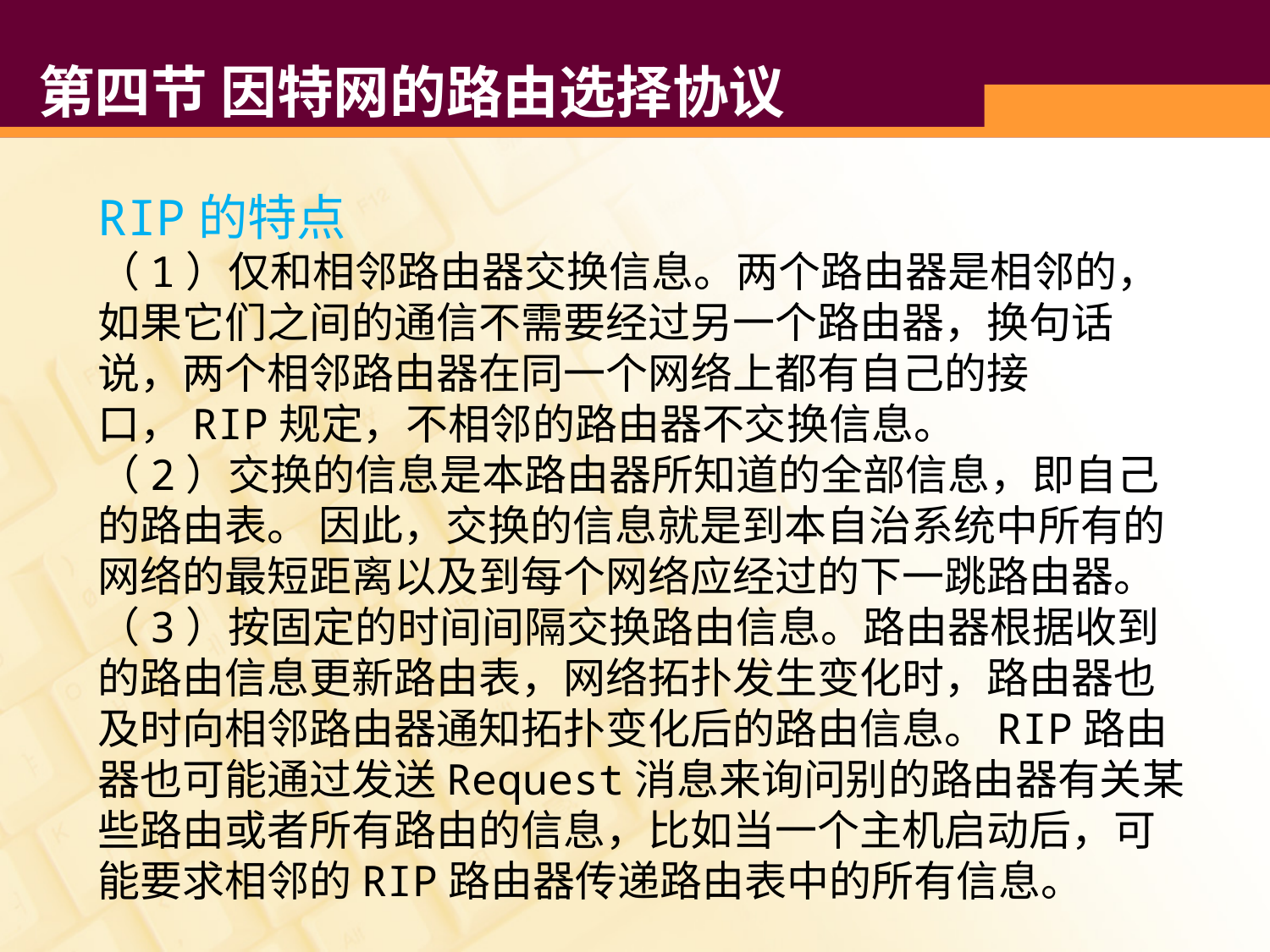

# 第四节 因特网的路由选择协议
RIP的特点
（1）仅和相邻路由器交换信息。两个路由器是相邻的，如果它们之间的通信不需要经过另一个路由器，换句话说，两个相邻路由器在同一个网络上都有自己的接口，RIP规定，不相邻的路由器不交换信息。
（2）交换的信息是本路由器所知道的全部信息，即自己的路由表。 因此，交换的信息就是到本自治系统中所有的网络的最短距离以及到每个网络应经过的下一跳路由器。
（3）按固定的时间间隔交换路由信息。路由器根据收到的路由信息更新路由表，网络拓扑发生变化时，路由器也及时向相邻路由器通知拓扑变化后的路由信息。RIP路由器也可能通过发送Request消息来询问别的路由器有关某些路由或者所有路由的信息，比如当一个主机启动后，可能要求相邻的RIP路由器传递路由表中的所有信息。